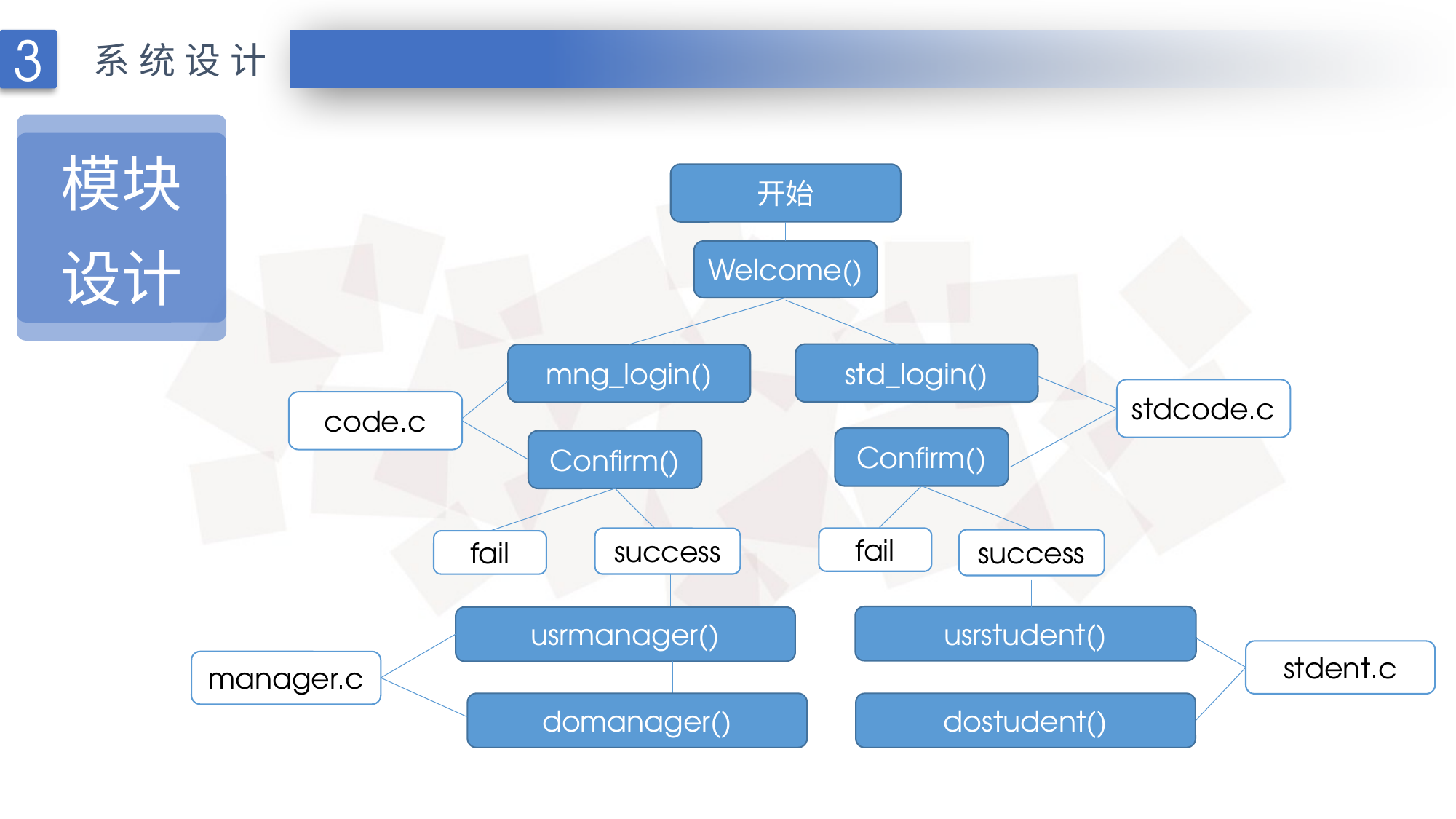

3

系统设计
模块 设计

开始
Welcome()
std_login()
mng_login()
stdcode.c
code.c
Confirm()
Confirm()
fail
success
success
fail
usrstudent()
usrmanager()
stdent.c
manager.c
domanager()
dostudent()